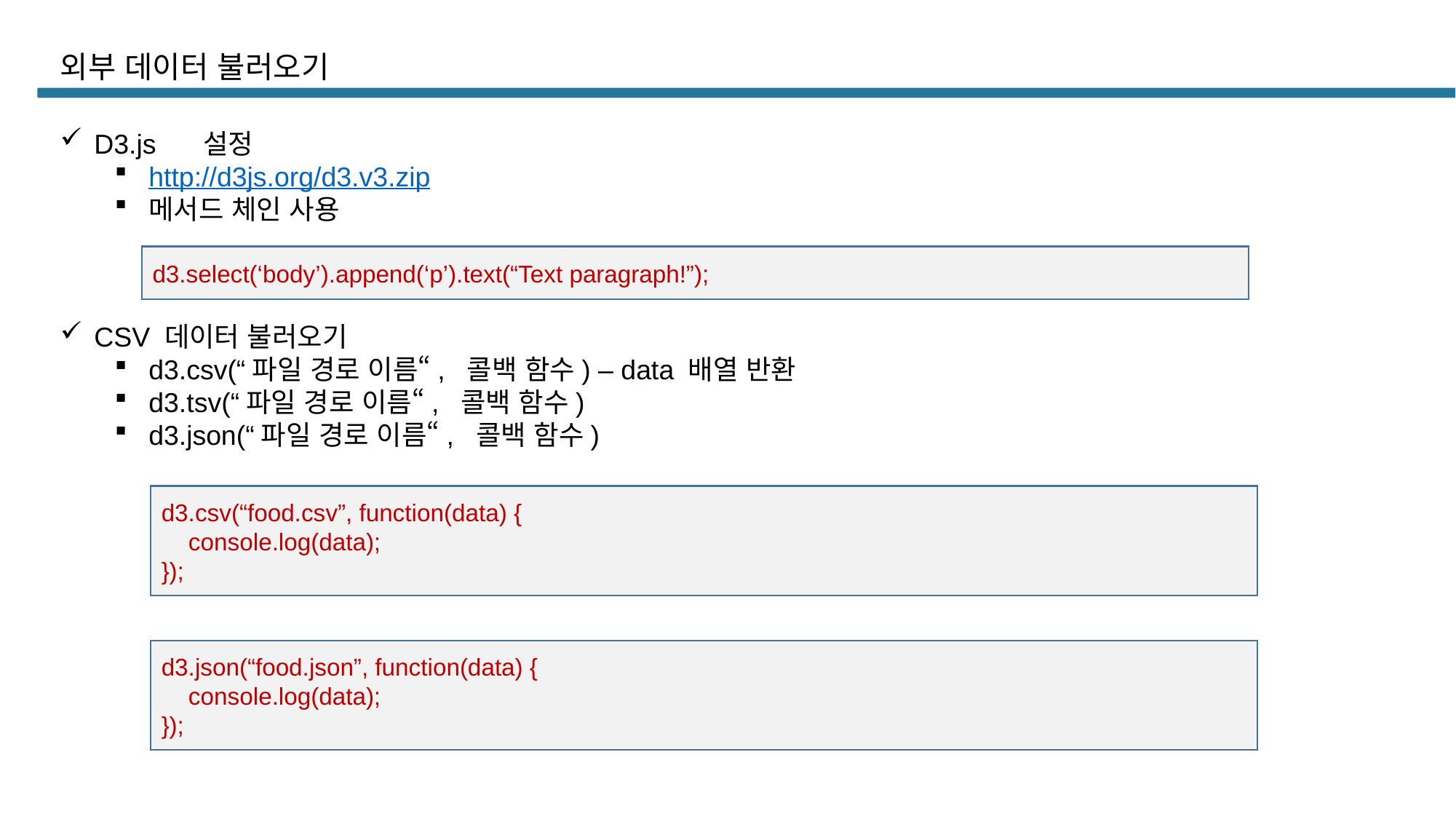

# 외부 데이터 불러오기
D3.js	설정
http://d3js.org/d3.v3.zip
메서드 체인 사용
d3.select(‘body’).append(‘p’).text(“Text paragraph!”);
CSV 데이터 불러오기
d3.csv(“파일 경로 이름“,  콜백 함수) – data 배열 반환
d3.tsv(“파일 경로 이름“,  콜백 함수)
d3.json(“파일 경로 이름“,  콜백 함수)

d3.csv(“food.csv”, function(data) {
    console.log(data);
});
d3.json(“food.json”, function(data) {
    console.log(data);
});